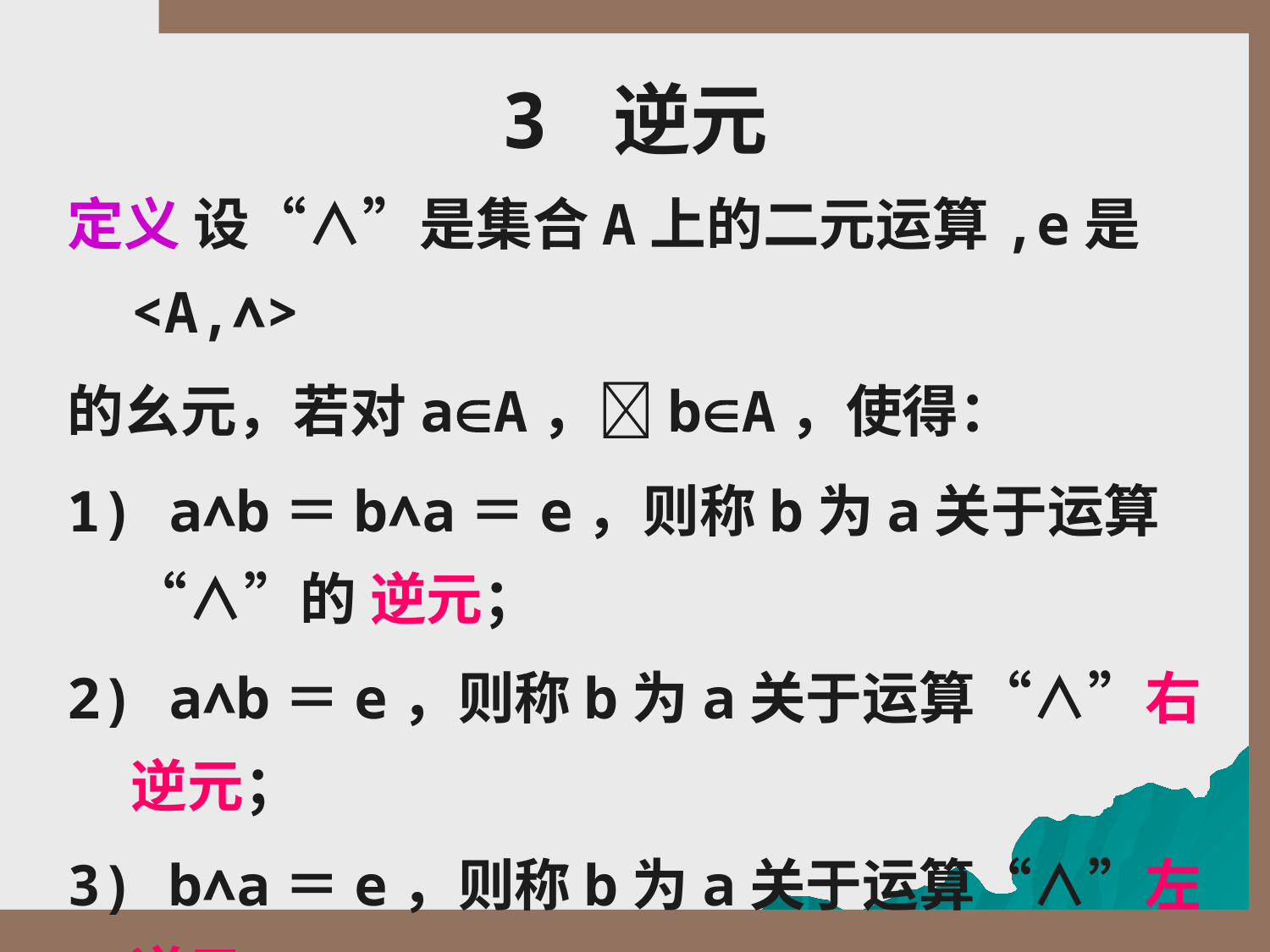

# 3 逆元
定义 设“∧”是集合A上的二元运算,e是<A,∧>
的幺元，若对a∈A，∃b∈A，使得：
1) a∧b＝b∧a＝e，则称b为a关于运算“∧”的 逆元；
2) a∧b＝e，则称b为a关于运算“∧”右逆元；
3) b∧a＝e，则称b为a关于运算“∧”左逆元。
25